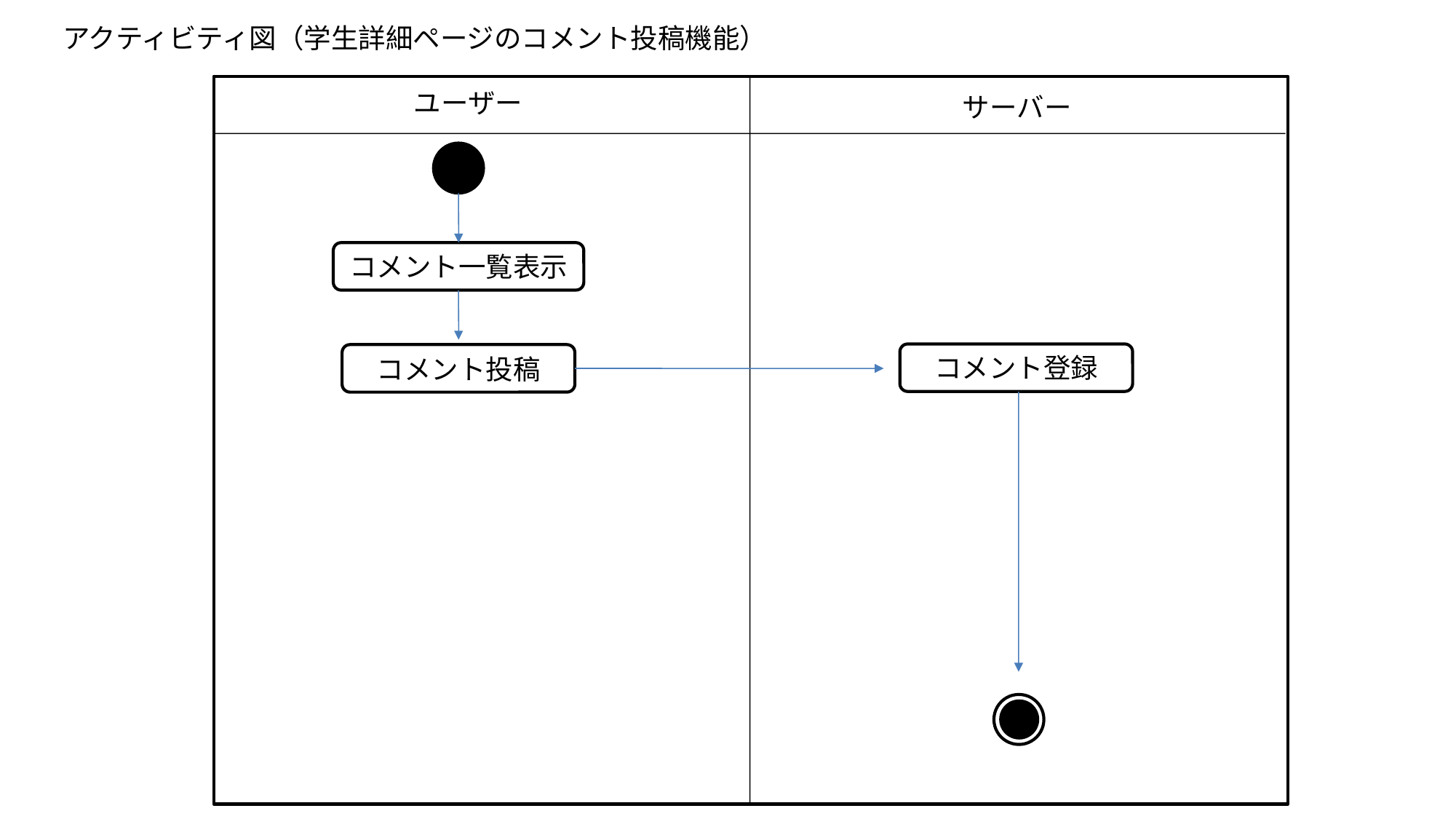

アクティビティ図（学生詳細ページのコメント投稿機能）

ユーザー
サーバー

コメント一覧表示

コメント登録
コメント投稿